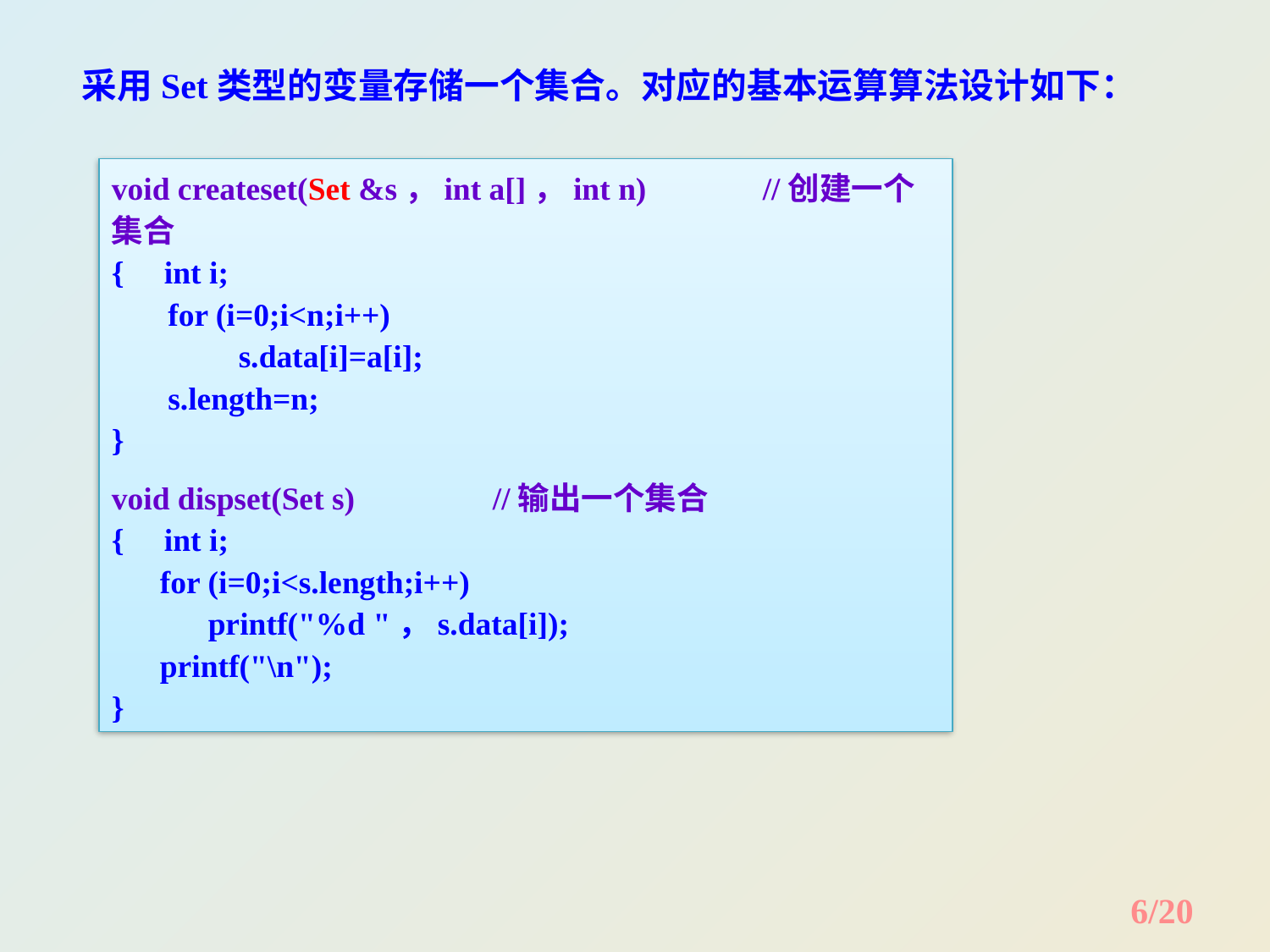

采用Set类型的变量存储一个集合。对应的基本运算算法设计如下：

void createset(Set &s，int a[]，int n)	  //创建一个集合
{     int i;
       for (i=0;i<n;i++)
	s.data[i]=a[i];
       s.length=n;
}
void dispset(Set s)		//输出一个集合
{     int i;
      for (i=0;i<s.length;i++)
            printf("%d "，s.data[i]);
      printf("\n");
}
6/20